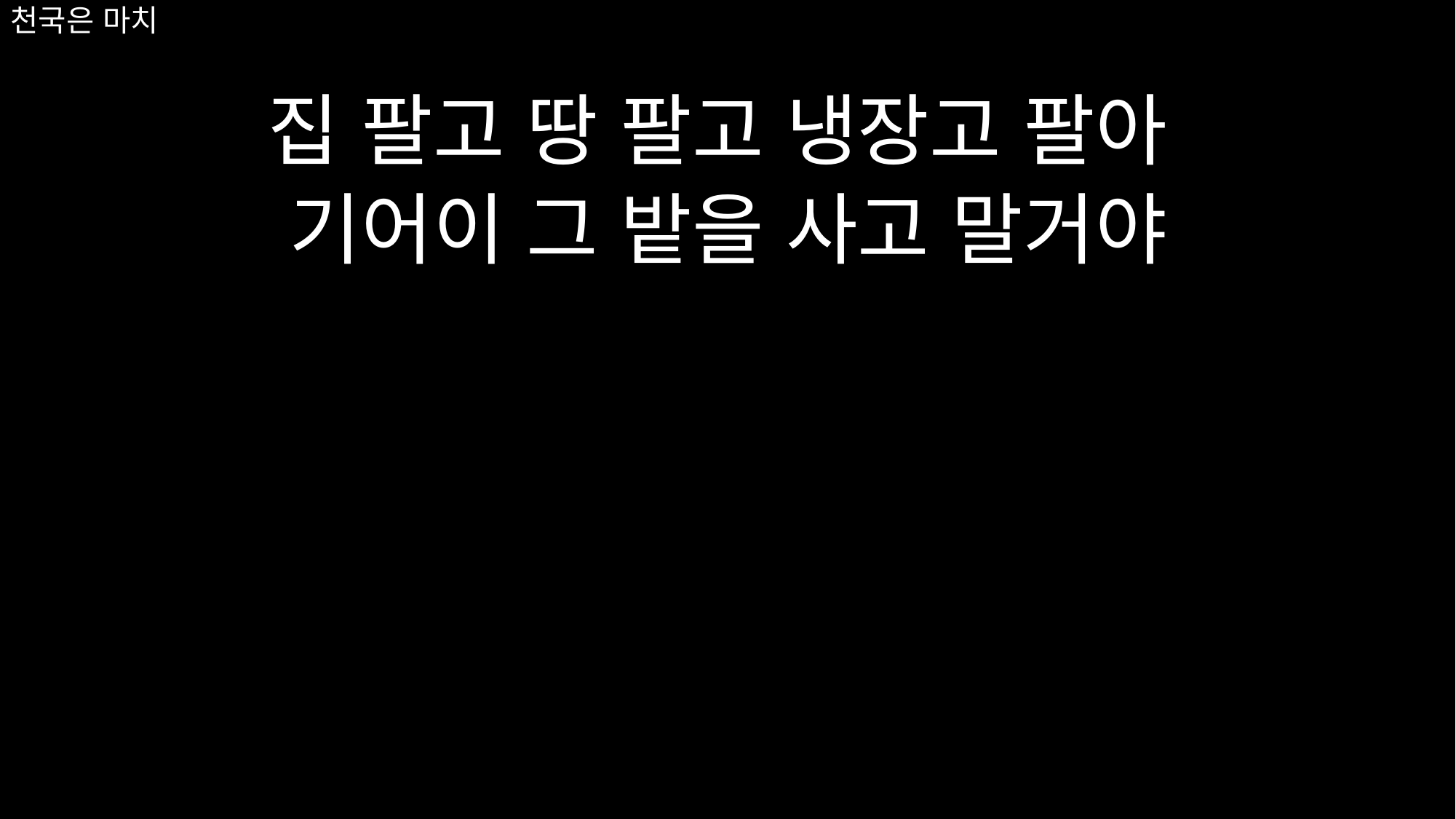

집 팔고 땅 팔고 냉장고 팔아
기어이 그 밭을 사고 말거야

# 천국은 마치